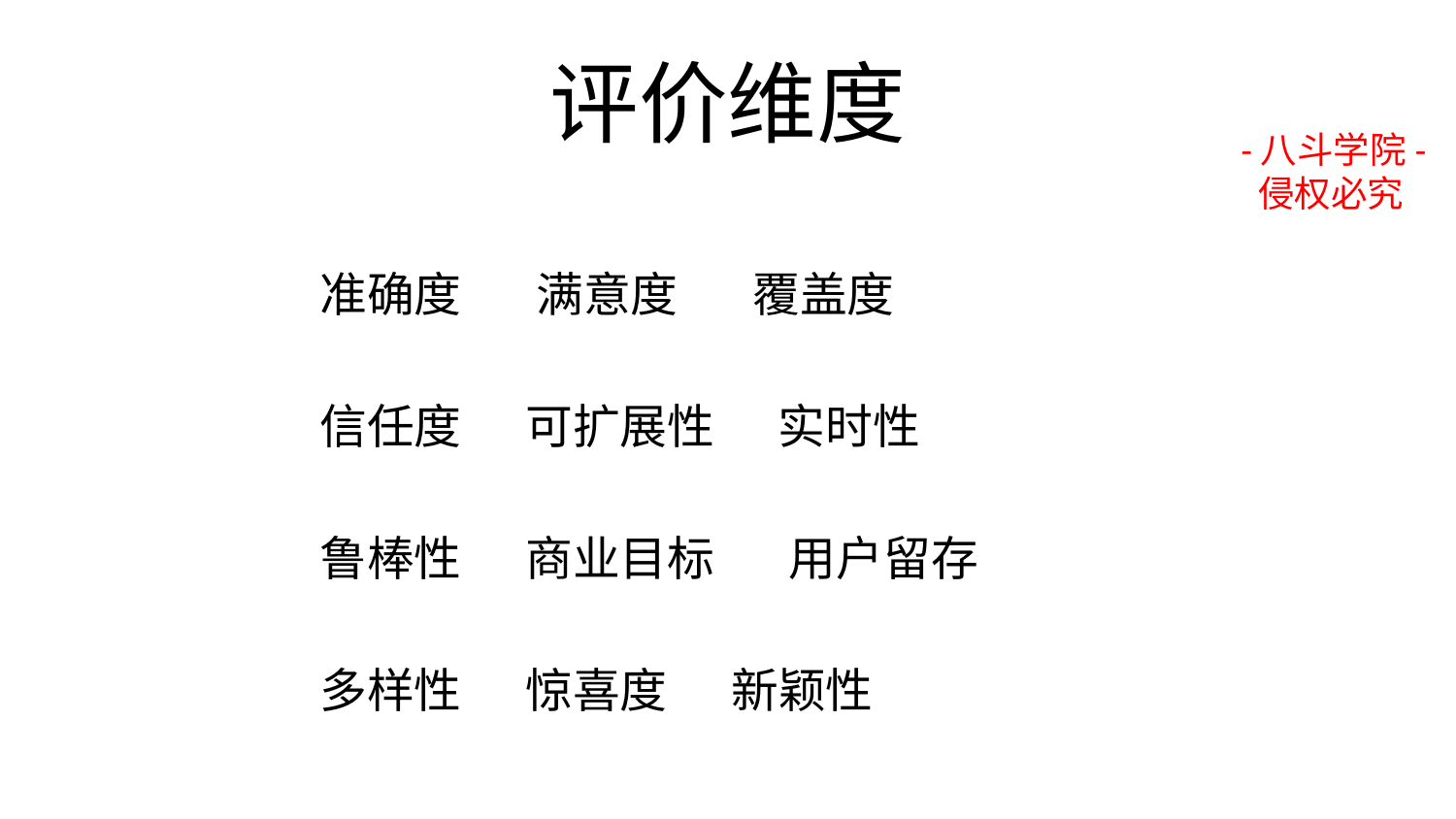

# 评价维度
-八斗学院-
 侵权必究

                     准确度       满意度       覆盖度

                     信任度      可扩展性      实时性

                     鲁棒性      商业目标       用户留存

                     多样性      惊喜度      新颖性